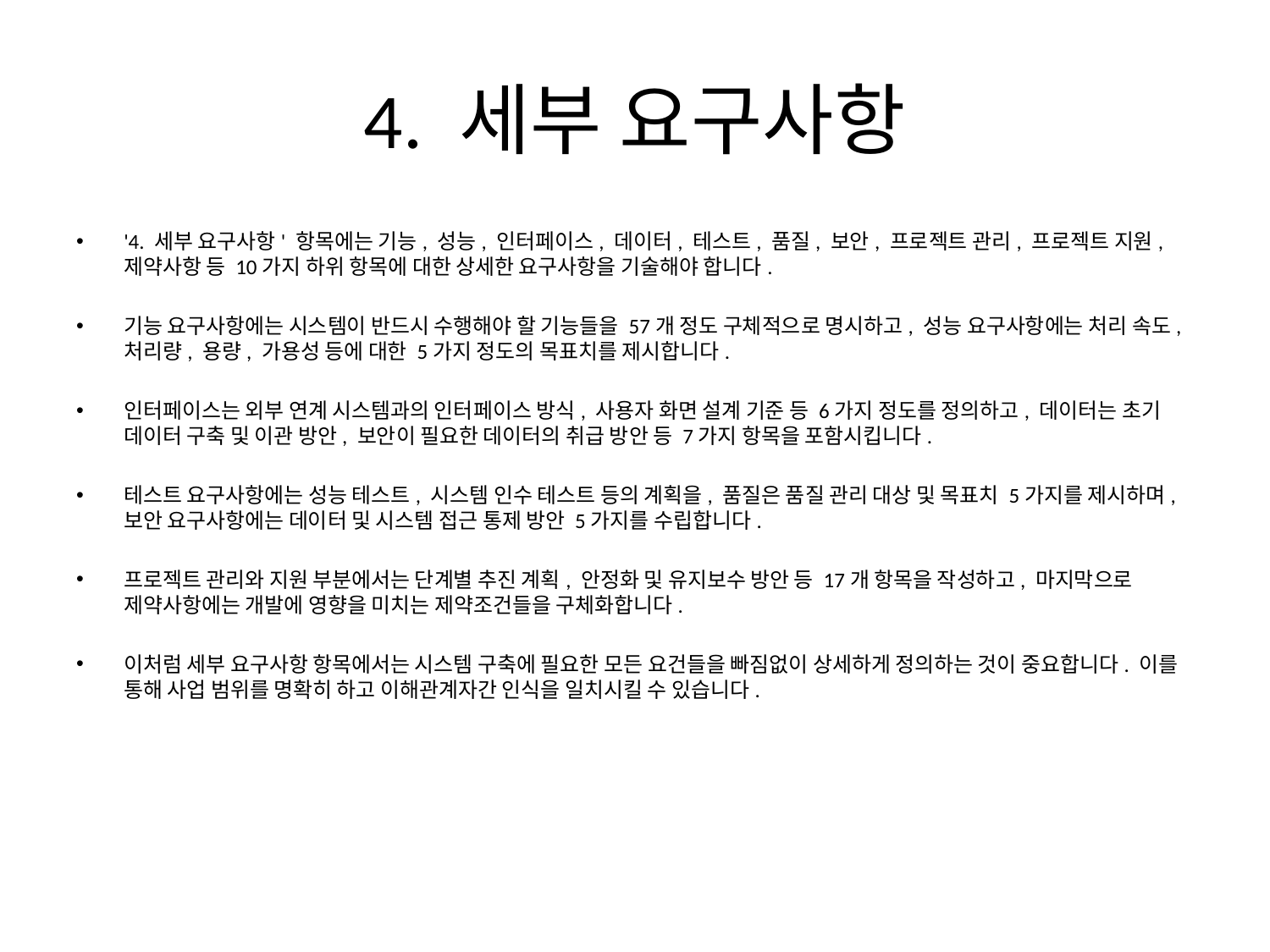

# 4. 세부 요구사항
'4. 세부 요구사항' 항목에는 기능, 성능, 인터페이스, 데이터, 테스트, 품질, 보안, 프로젝트 관리, 프로젝트 지원, 제약사항 등 10가지 하위 항목에 대한 상세한 요구사항을 기술해야 합니다.

기능 요구사항에는 시스템이 반드시 수행해야 할 기능들을 57개 정도 구체적으로 명시하고, 성능 요구사항에는 처리 속도, 처리량, 용량, 가용성 등에 대한 5가지 정도의 목표치를 제시합니다.

인터페이스는 외부 연계 시스템과의 인터페이스 방식, 사용자 화면 설계 기준 등 6가지 정도를 정의하고, 데이터는 초기 데이터 구축 및 이관 방안, 보안이 필요한 데이터의 취급 방안 등 7가지 항목을 포함시킵니다.

테스트 요구사항에는 성능 테스트, 시스템 인수 테스트 등의 계획을, 품질은 품질 관리 대상 및 목표치 5가지를 제시하며, 보안 요구사항에는 데이터 및 시스템 접근 통제 방안 5가지를 수립합니다.

프로젝트 관리와 지원 부분에서는 단계별 추진 계획, 안정화 및 유지보수 방안 등 17개 항목을 작성하고, 마지막으로 제약사항에는 개발에 영향을 미치는 제약조건들을 구체화합니다.

이처럼 세부 요구사항 항목에서는 시스템 구축에 필요한 모든 요건들을 빠짐없이 상세하게 정의하는 것이 중요합니다. 이를 통해 사업 범위를 명확히 하고 이해관계자간 인식을 일치시킬 수 있습니다.